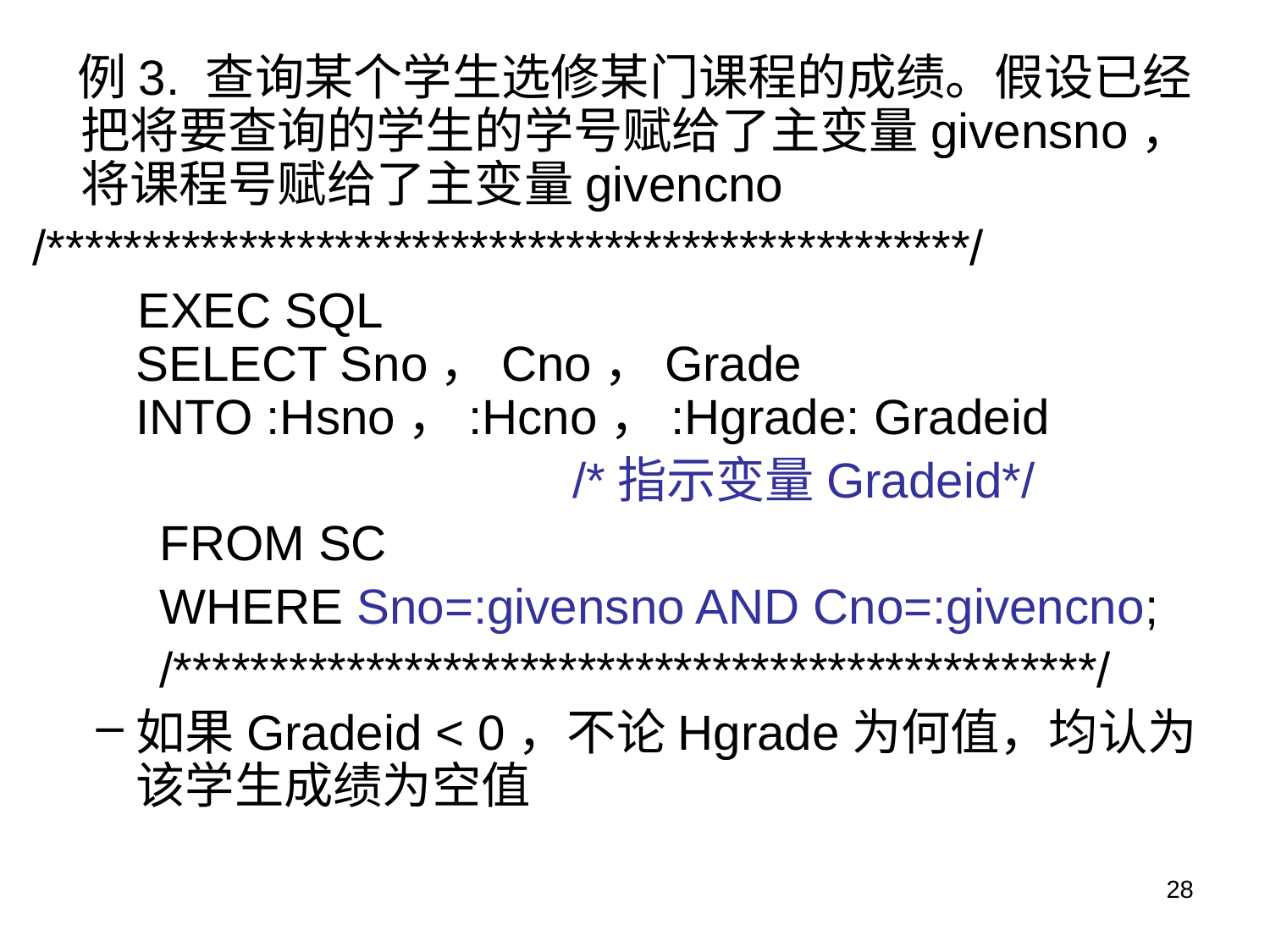

例3. 查询某个学生选修某门课程的成绩。假设已经把将要查询的学生的学号赋给了主变量givensno，将课程号赋给了主变量givencno
/************************************************/
   EXEC SQL
SELECT Sno，Cno，Grade INTO :Hsno，:Hcno，:Hgrade: Gradeid
                              /*指示变量Gradeid*/
FROM SC
WHERE Sno=:givensno AND Cno=:givencno;
/************************************************/
如果Gradeid < 0，不论Hgrade为何值，均认为该学生成绩为空值
28